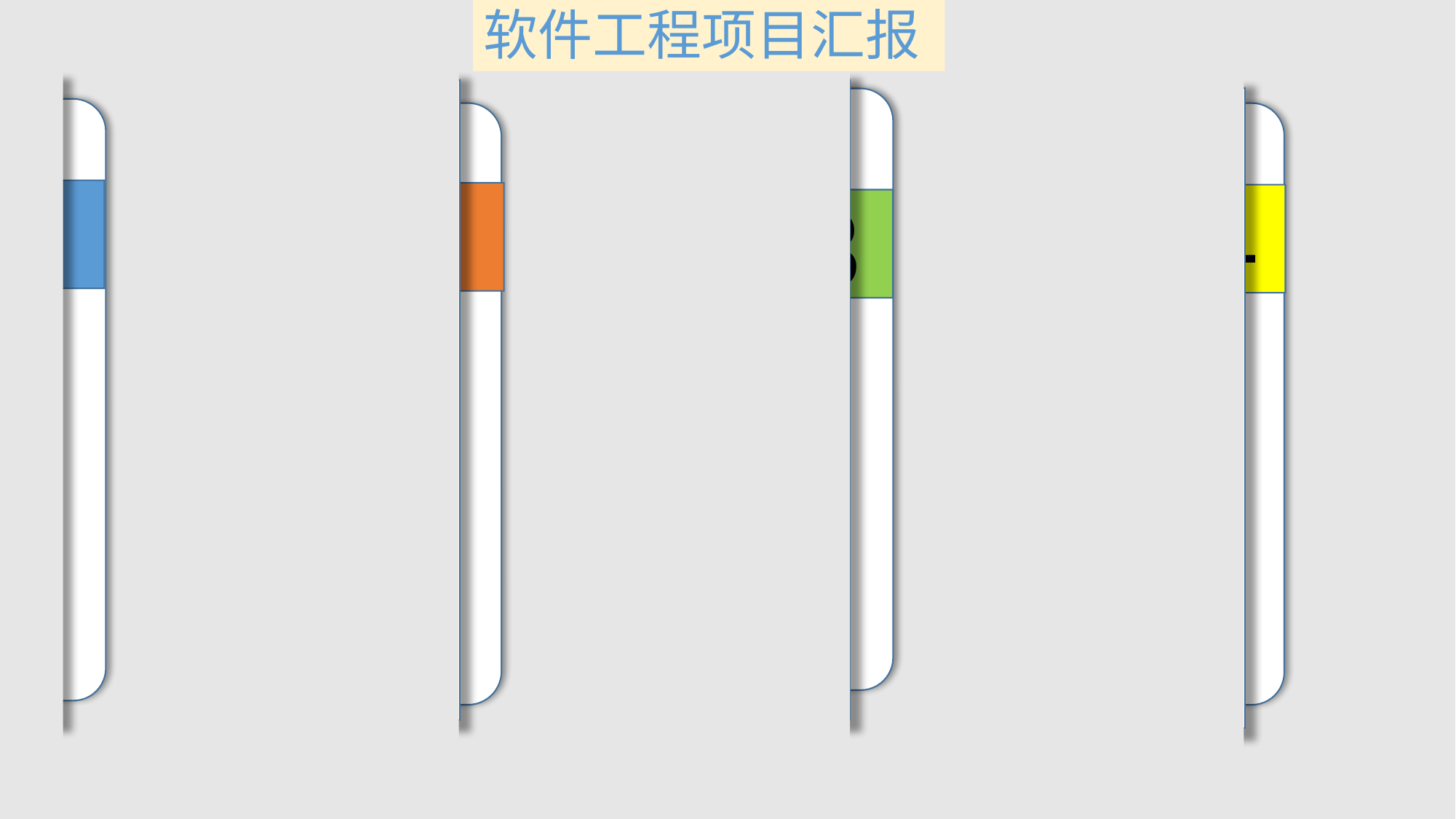

软件工程项目汇报

3

STEP
计算器额外功能

小组成员：
黄坤
谭凤

2

STEP
计算器主题：健康管理计算器

4

STEP
计划进度